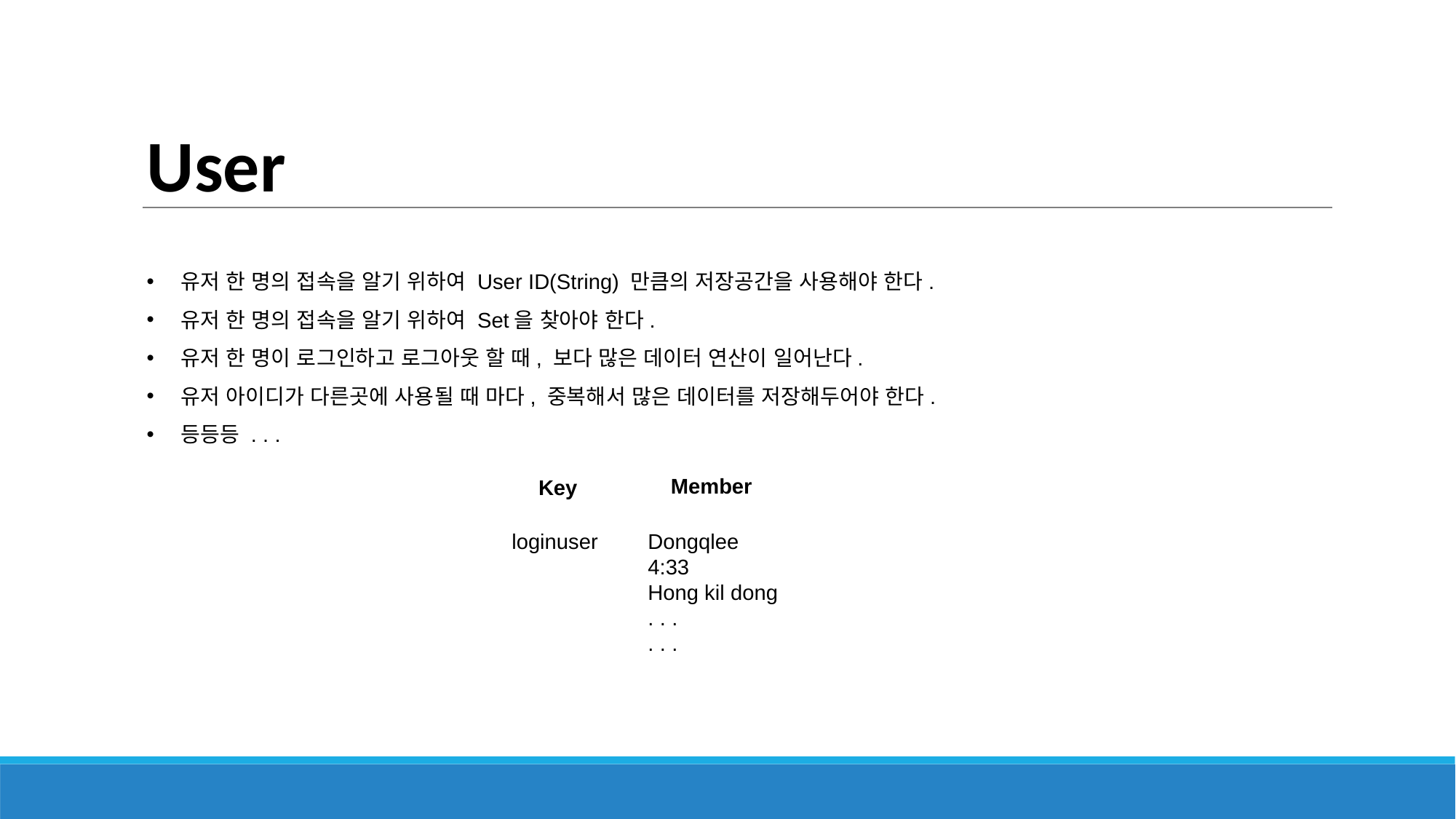

User
유저 한 명의 접속을 알기 위하여 User ID(String) 만큼의 저장공간을 사용해야 한다.
유저 한 명의 접속을 알기 위하여 Set을 찾아야 한다.
유저 한 명이 로그인하고 로그아웃 할 때, 보다 많은 데이터 연산이 일어난다.
유저 아이디가 다른곳에 사용될 때 마다, 중복해서 많은 데이터를 저장해두어야 한다.
등등등 . . .
Member
Key
loginuser
Dongqlee
4:33
Hong kil dong
. . .
. . .